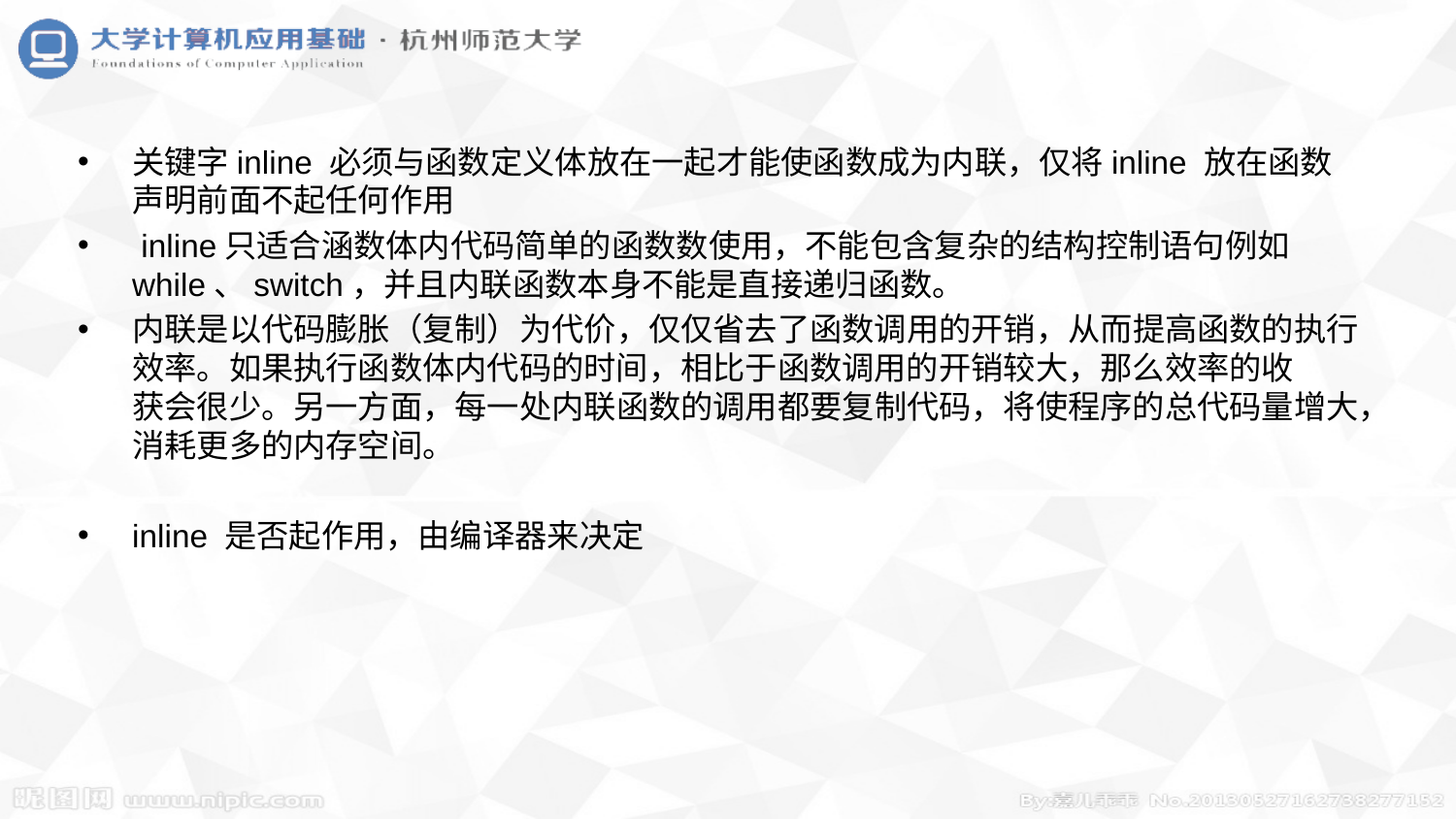

关键字inline 必须与函数定义体放在一起才能使函数成为内联，仅将inline 放在函数声明前面不起任何作用
 inline只适合涵数体内代码简单的函数数使用，不能包含复杂的结构控制语句例如while、switch，并且内联函数本身不能是直接递归函数。
内联是以代码膨胀（复制）为代价，仅仅省去了函数调用的开销，从而提高函数的执行效率。如果执行函数体内代码的时间，相比于函数调用的开销较大，那么效率的收
获会很少。另一方面，每一处内联函数的调用都要复制代码，将使程序的总代码量增大，消耗更多的内存空间。

inline 是否起作用，由编译器来决定